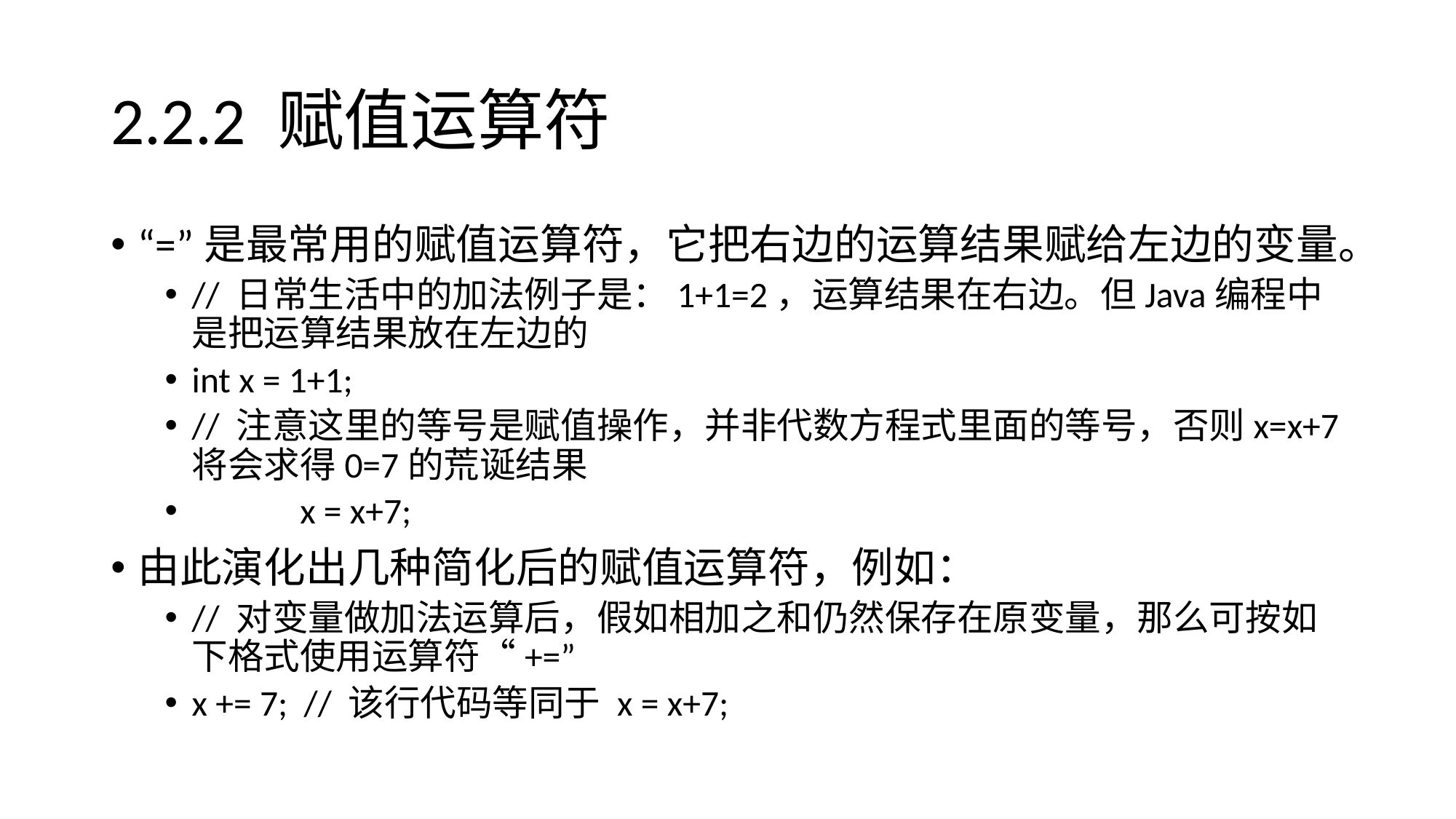

# 2.2.2 赋值运算符
“=”是最常用的赋值运算符，它把右边的运算结果赋给左边的变量。
// 日常生活中的加法例子是：1+1=2，运算结果在右边。但Java编程中是把运算结果放在左边的
int x = 1+1;
// 注意这里的等号是赋值操作，并非代数方程式里面的等号，否则x=x+7将会求得0=7的荒诞结果
	x = x+7;
由此演化出几种简化后的赋值运算符，例如：
// 对变量做加法运算后，假如相加之和仍然保存在原变量，那么可按如下格式使用运算符“+=”
x += 7;  // 该行代码等同于 x = x+7;